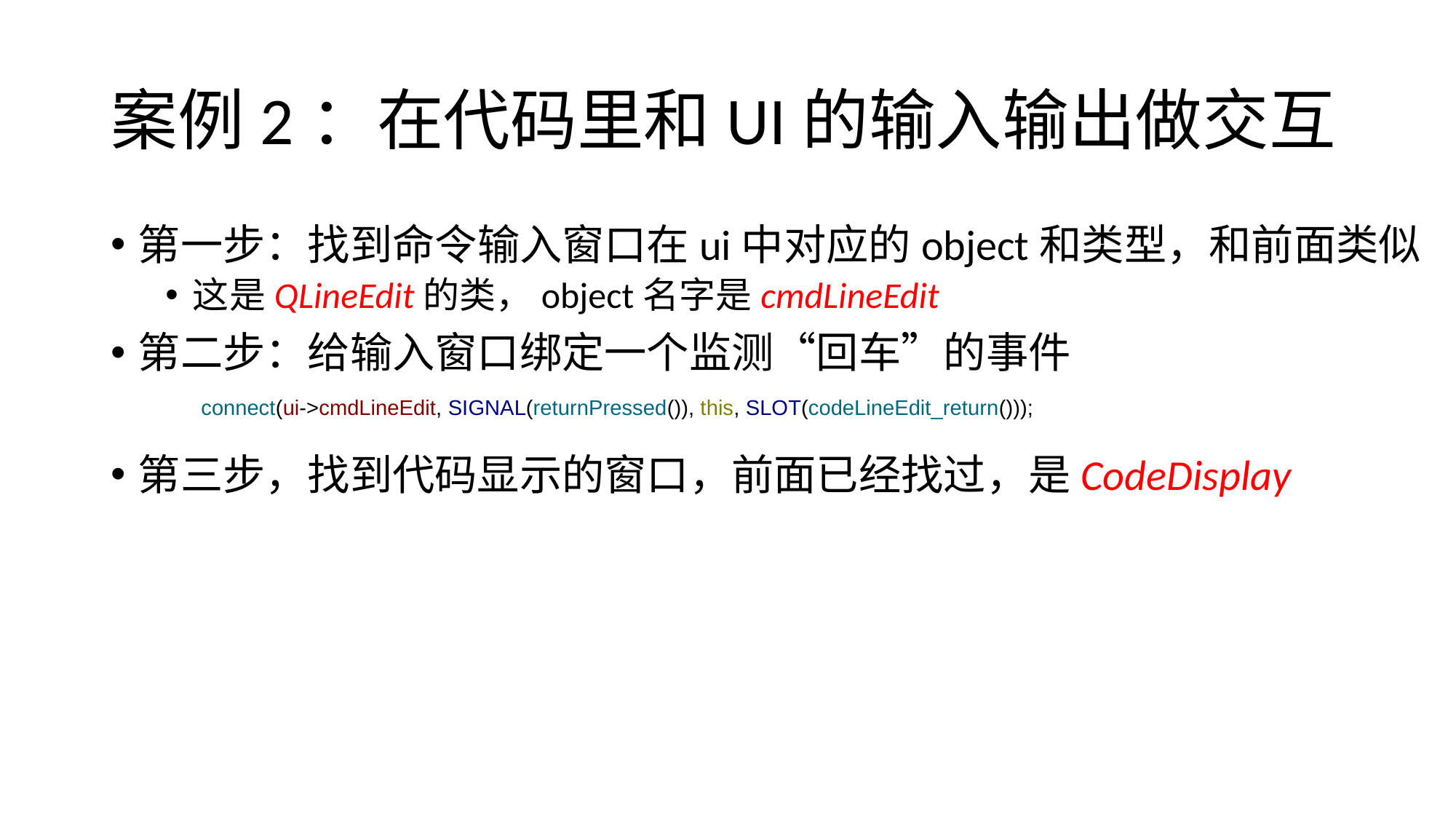

# 案例2：在代码里和UI的输入输出做交互
第一步：找到命令输入窗口在ui中对应的object和类型，和前面类似
这是QLineEdit的类，object名字是cmdLineEdit
第二步：给输入窗口绑定一个监测“回车”的事件

第三步，找到代码显示的窗口，前面已经找过，是CodeDisplay

connect(ui->cmdLineEdit, SIGNAL(returnPressed()), this, SLOT(codeLineEdit_return()));